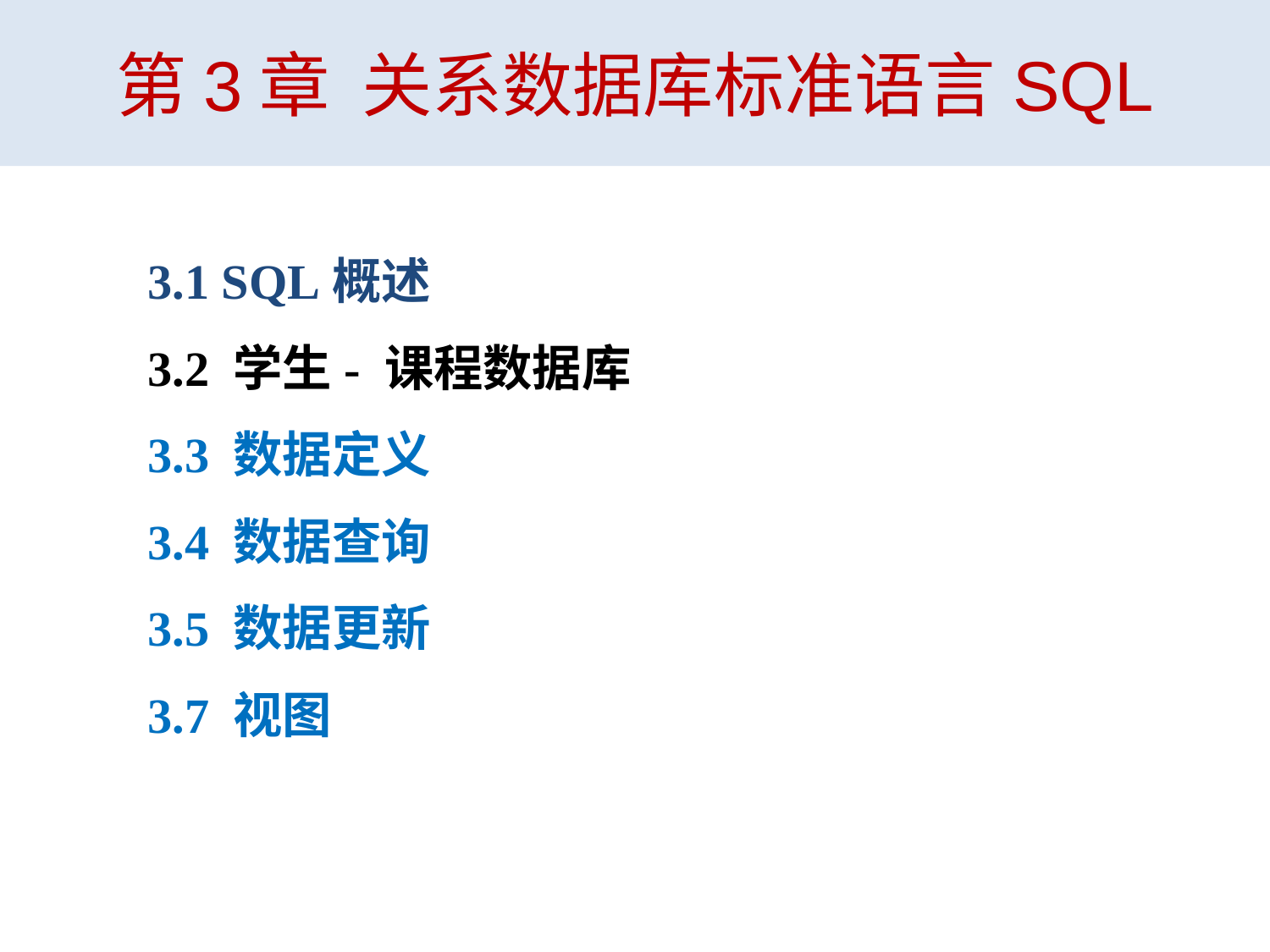

# 第3章  关系数据库标准语言SQL
3.1 SQL概述
3.2 学生- 课程数据库
3.3 数据定义
3.4 数据查询
3.5 数据更新
3.7 视图